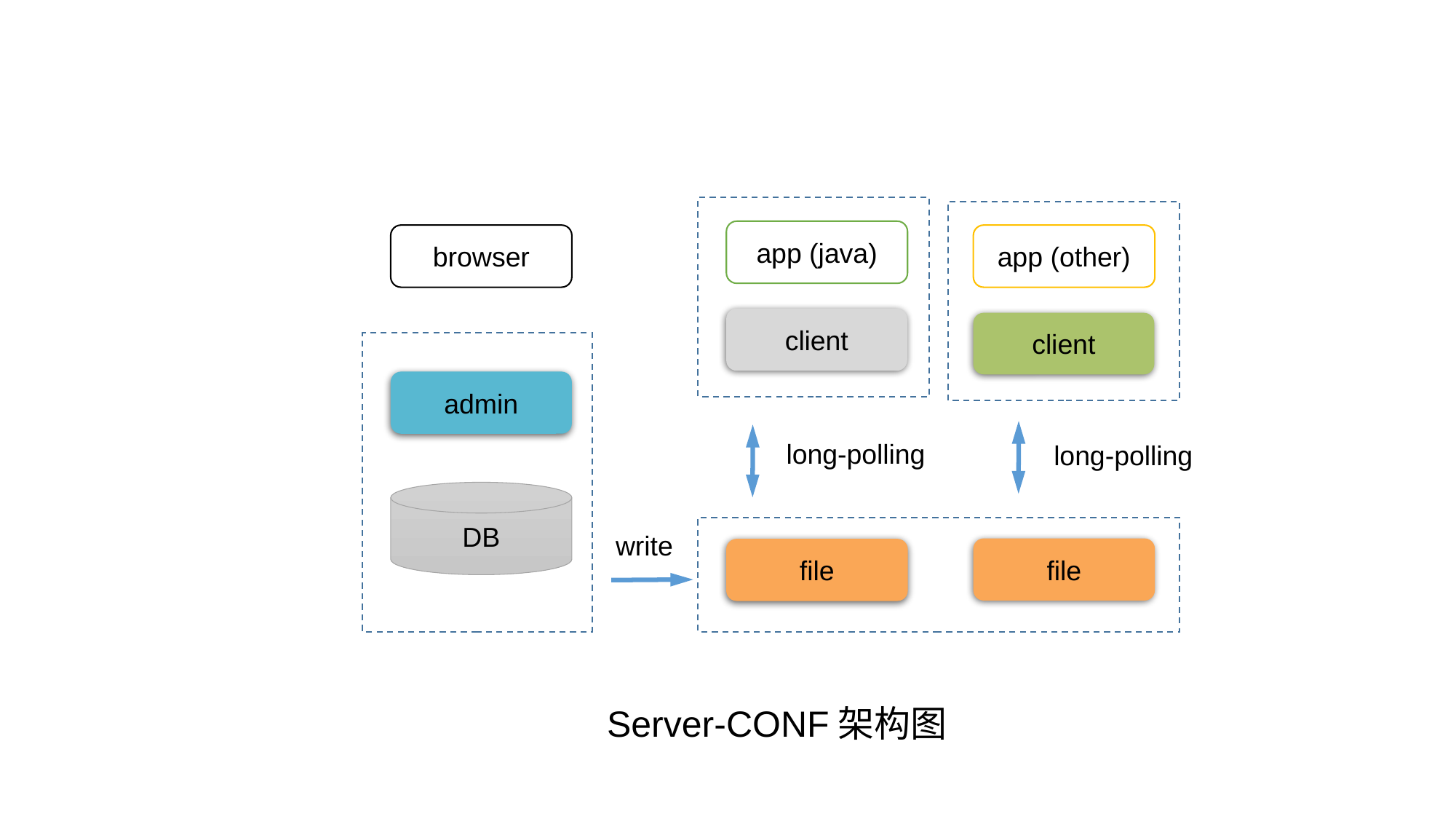

app (java)
browser
app (other)
client
client

admin
long-polling
long-polling
DB

write
file
file
Server-CONF架构图